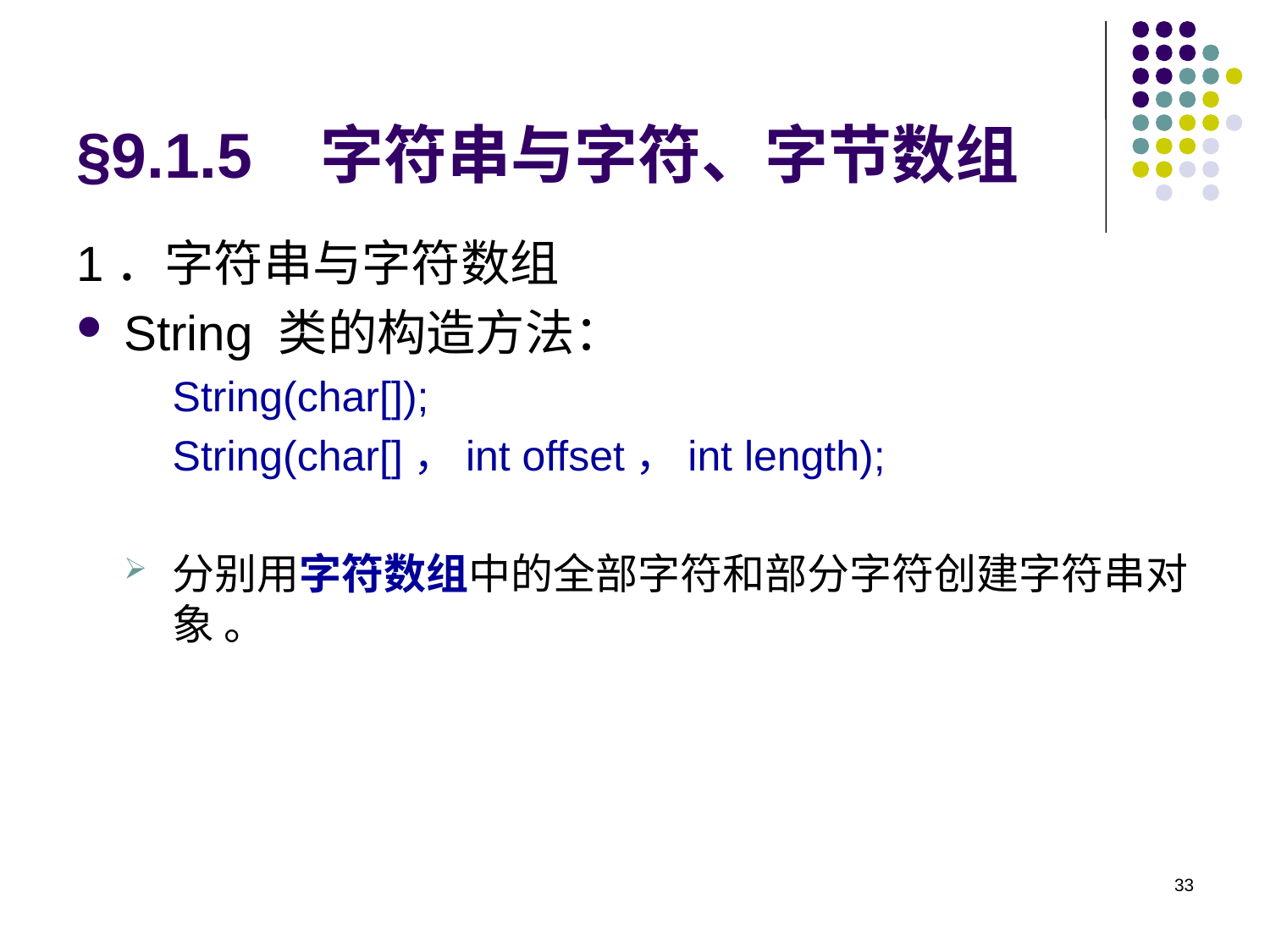

# §9.1.5   字符串与字符、字节数组
1．字符串与字符数组
String 类的构造方法：
String(char[]);
String(char[]，int offset，int length);

分别用字符数组中的全部字符和部分字符创建字符串对象 。
33